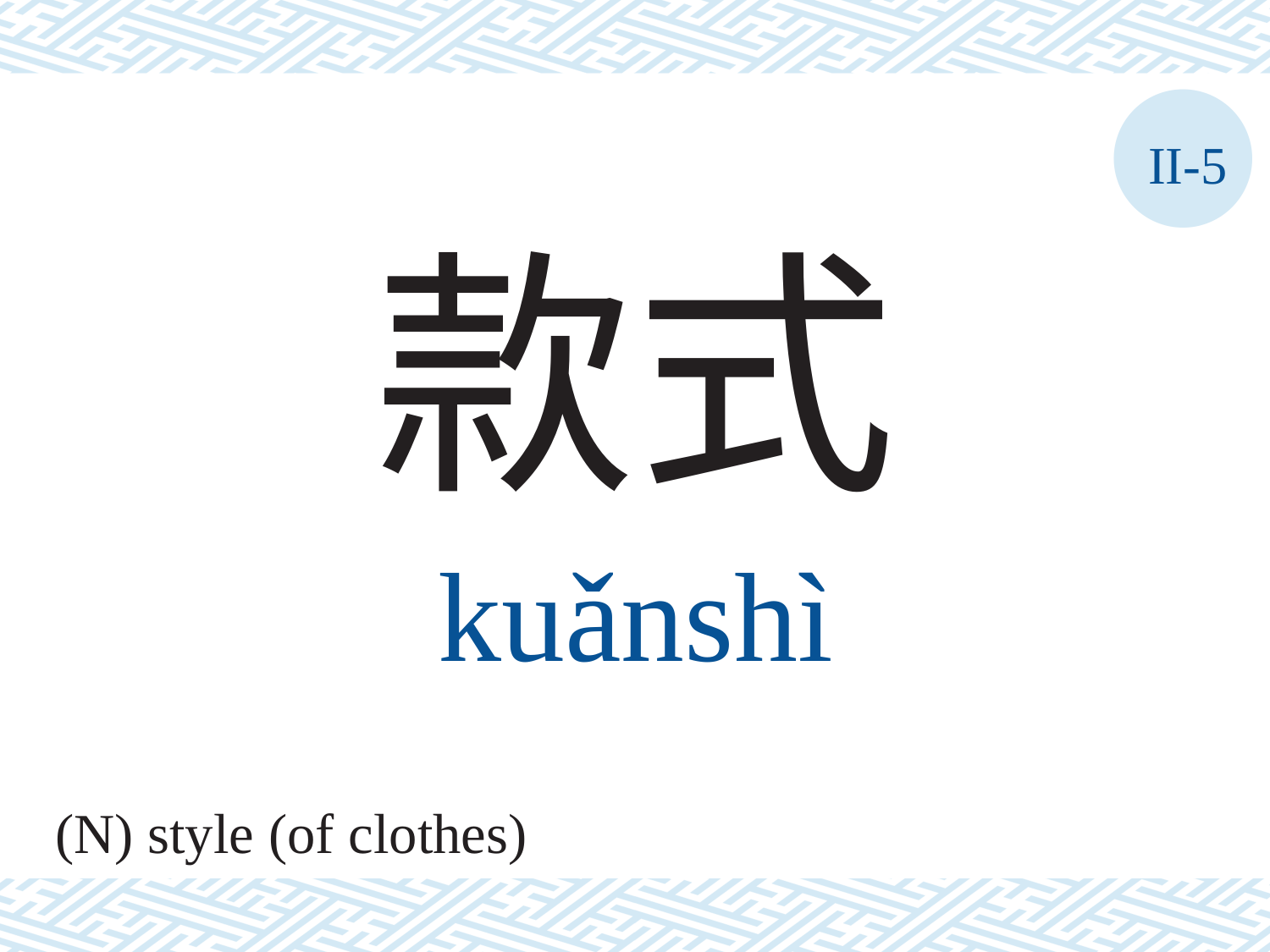

II-5
款式
kuǎnshì
(N) style (of clothes)